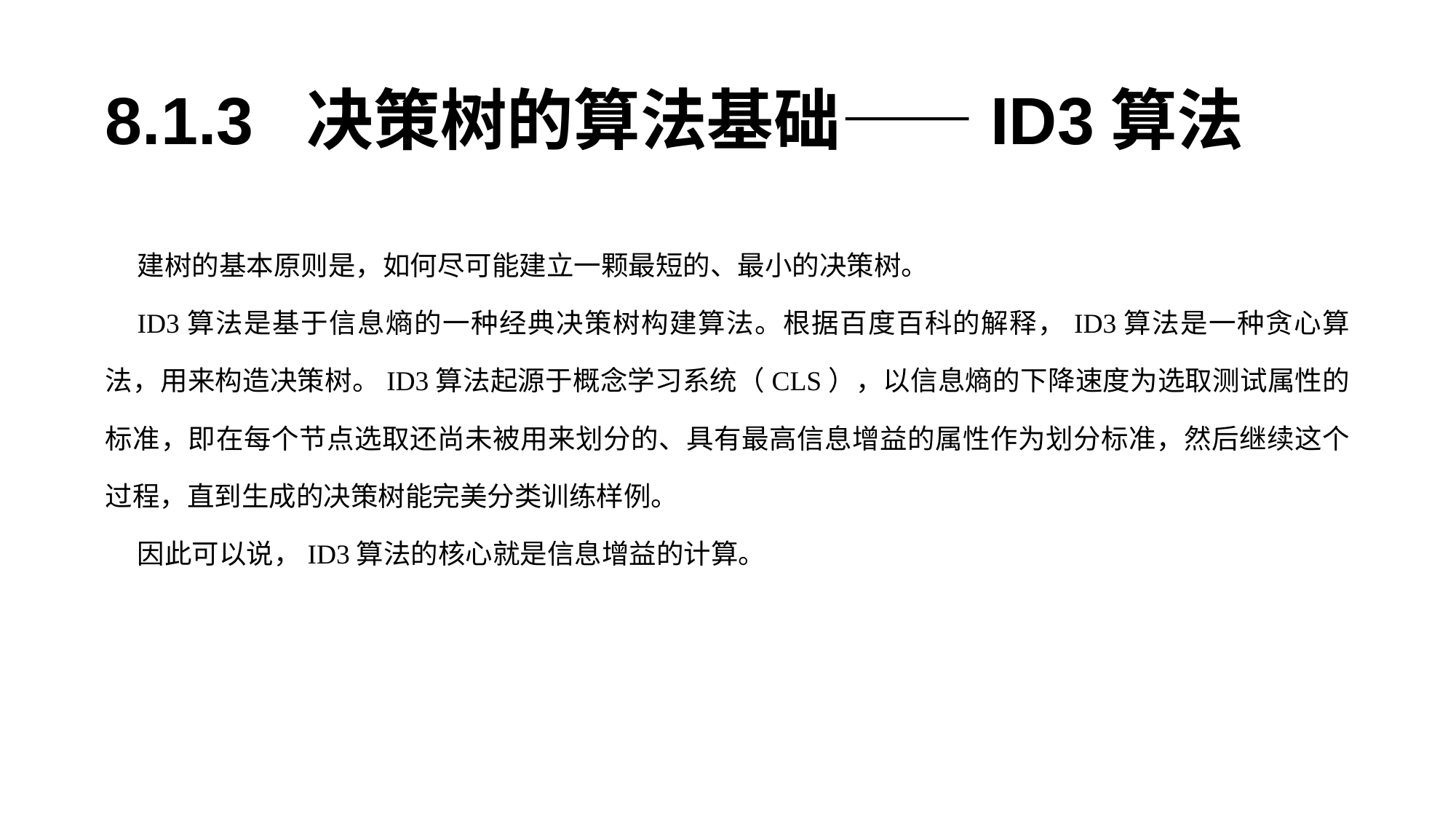

# 8.1.3  决策树的算法基础——ID3算法
建树的基本原则是，如何尽可能建立一颗最短的、最小的决策树。
ID3算法是基于信息熵的一种经典决策树构建算法。根据百度百科的解释，ID3算法是一种贪心算法，用来构造决策树。ID3算法起源于概念学习系统（CLS），以信息熵的下降速度为选取测试属性的标准，即在每个节点选取还尚未被用来划分的、具有最高信息增益的属性作为划分标准，然后继续这个过程，直到生成的决策树能完美分类训练样例。
因此可以说，ID3算法的核心就是信息增益的计算。